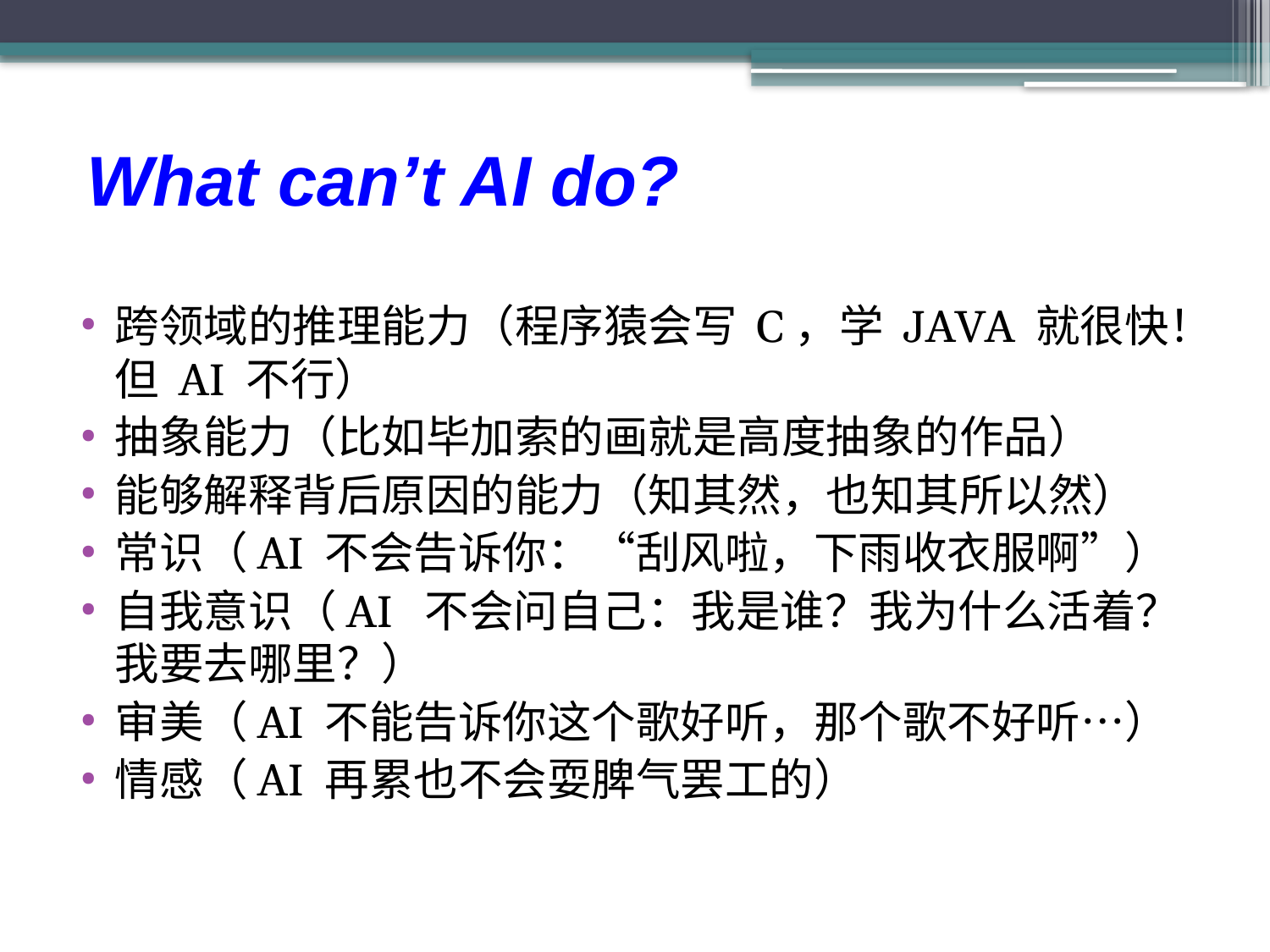

# What can’t AI do?
跨领域的推理能力（程序猿会写 C，学 JAVA 就很快！但 AI 不行）
抽象能力（比如毕加索的画就是高度抽象的作品）
能够解释背后原因的能力（知其然，也知其所以然）
常识（AI 不会告诉你：“刮风啦，下雨收衣服啊”）
自我意识（AI  不会问自己：我是谁？我为什么活着？我要去哪里？）
审美（AI 不能告诉你这个歌好听，那个歌不好听…）
情感（AI 再累也不会耍脾气罢工的）